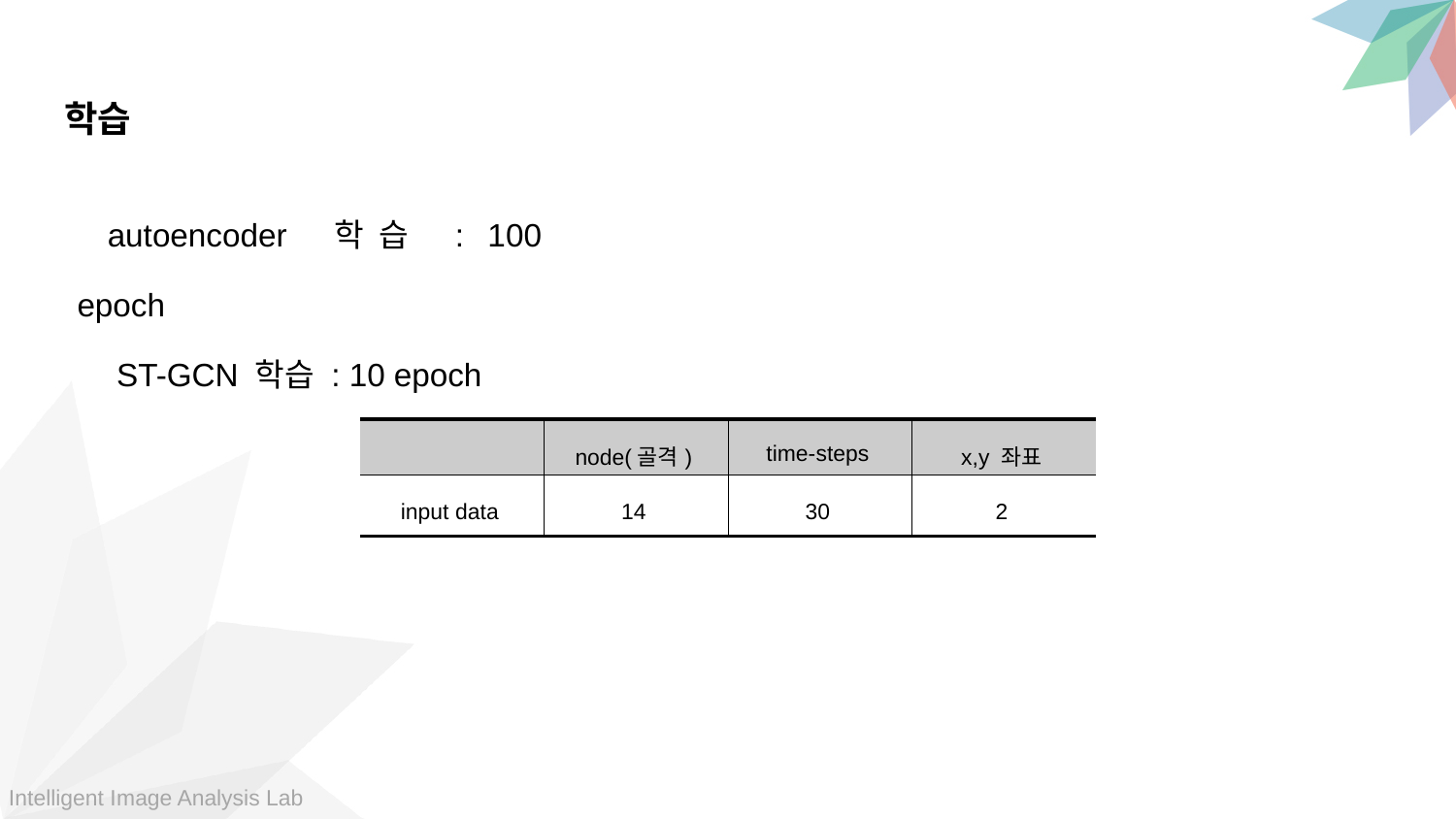

학습
autoencoder 학습 : 100 epoch
 ST-GCN 학습 : 10 epoch
|  | node(골격) | time-steps | x,y 좌표 |
| --- | --- | --- | --- |
| input data | 14 | 30 | 2 |